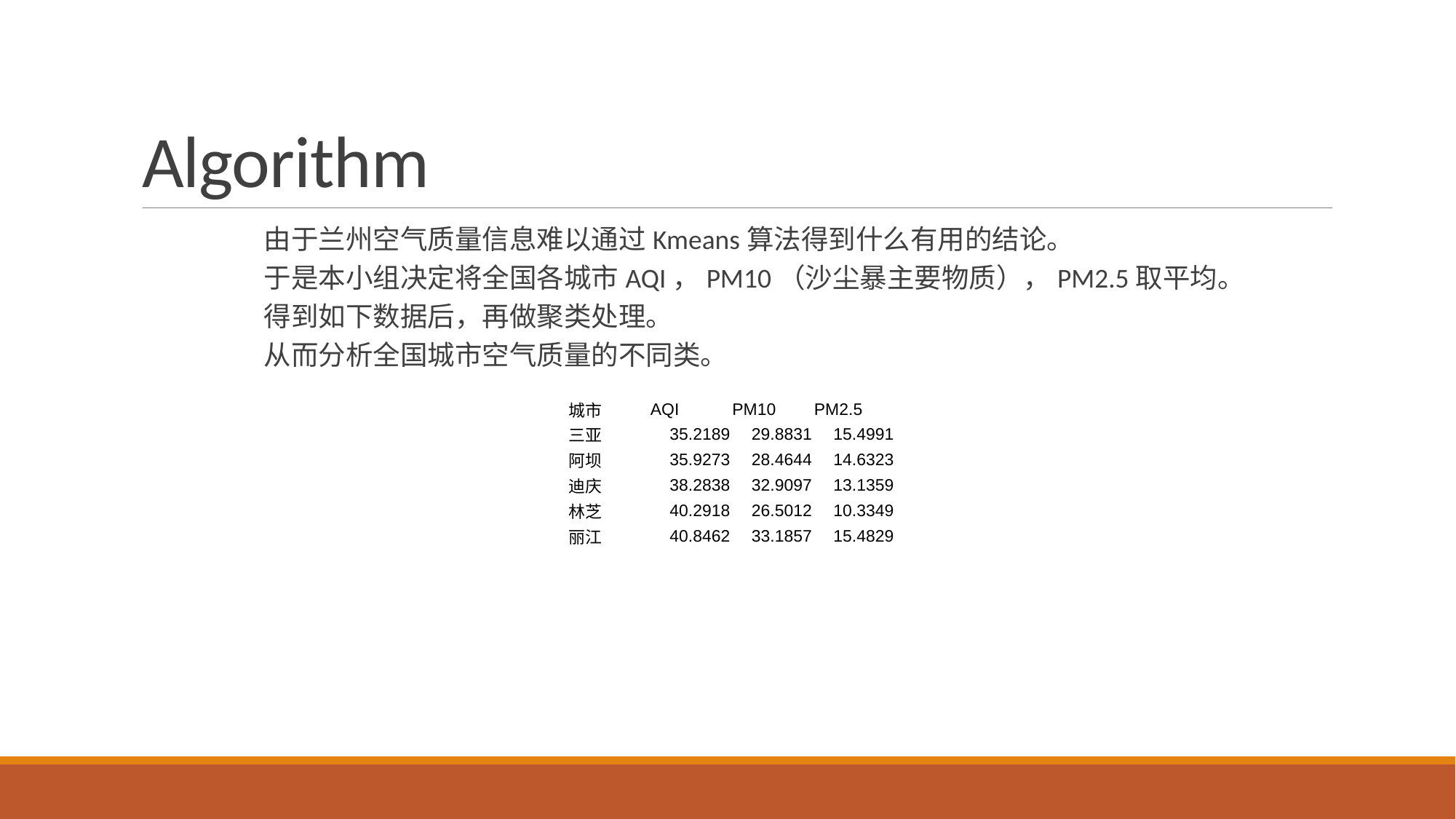

# Algorithm
	由于兰州空气质量信息难以通过Kmeans算法得到什么有用的结论。
	于是本小组决定将全国各城市AQI，PM10（沙尘暴主要物质），PM2.5取平均。
	得到如下数据后，再做聚类处理。
	从而分析全国城市空气质量的不同类。
| 城市 | AQI | PM10 | PM2.5 |
| --- | --- | --- | --- |
| 三亚 | 35.2189 | 29.8831 | 15.4991 |
| 阿坝 | 35.9273 | 28.4644 | 14.6323 |
| 迪庆 | 38.2838 | 32.9097 | 13.1359 |
| 林芝 | 40.2918 | 26.5012 | 10.3349 |
| 丽江 | 40.8462 | 33.1857 | 15.4829 |